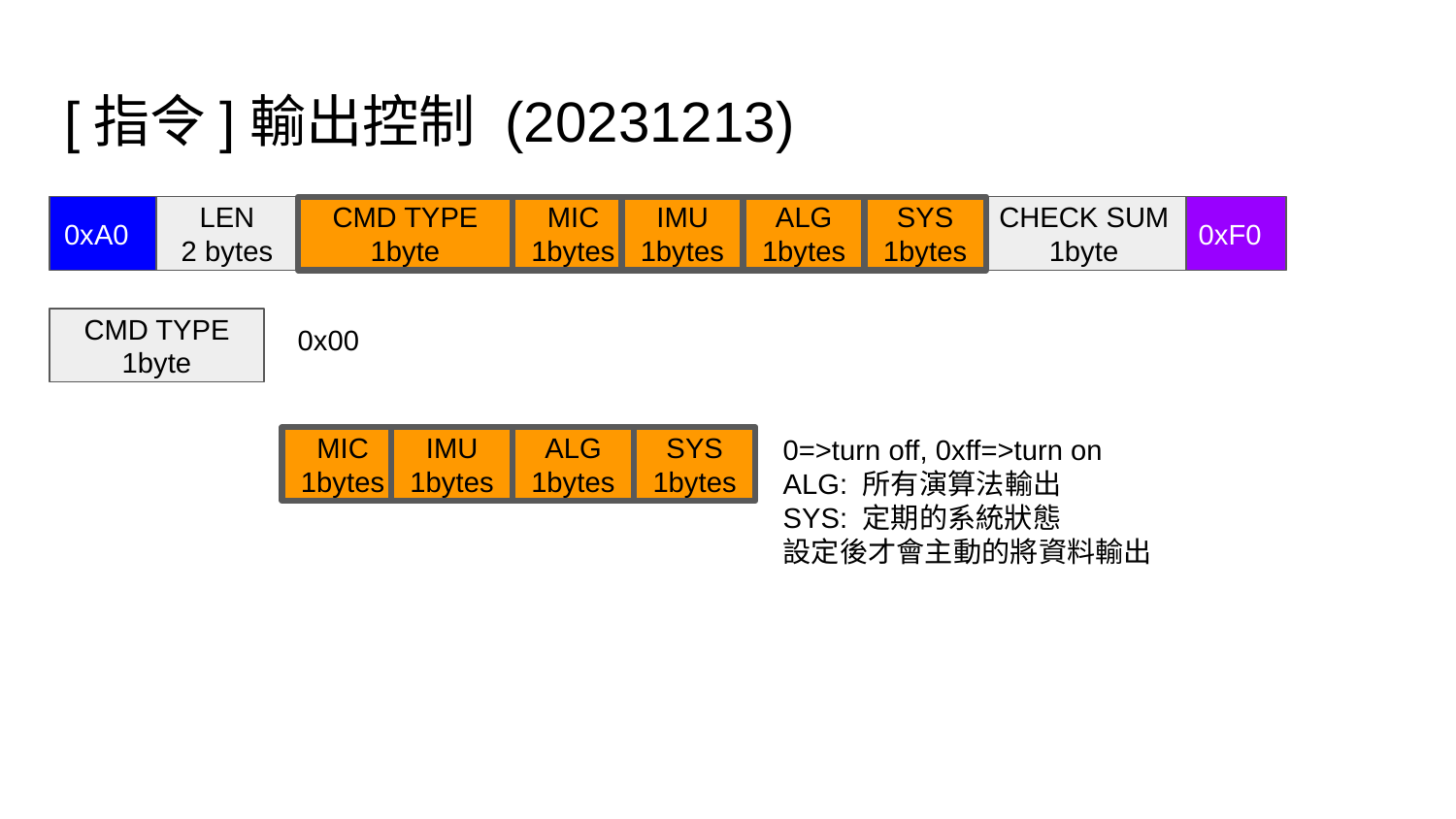

# [指令]輸出控制 (20231213)
0xA0
LEN
2 bytes
CMD TYPE
1byte
MIC
1bytes
IMU
1bytes
ALG
1bytes
SYS
1bytes
CHECK SUM
1byte
0xF0
CMD TYPE
1byte
0x00
0=>turn off, 0xff=>turn on
ALG: 所有演算法輸出
SYS: 定期的系統狀態
設定後才會主動的將資料輸出
MIC
1bytes
IMU
1bytes
ALG
1bytes
SYS
1bytes